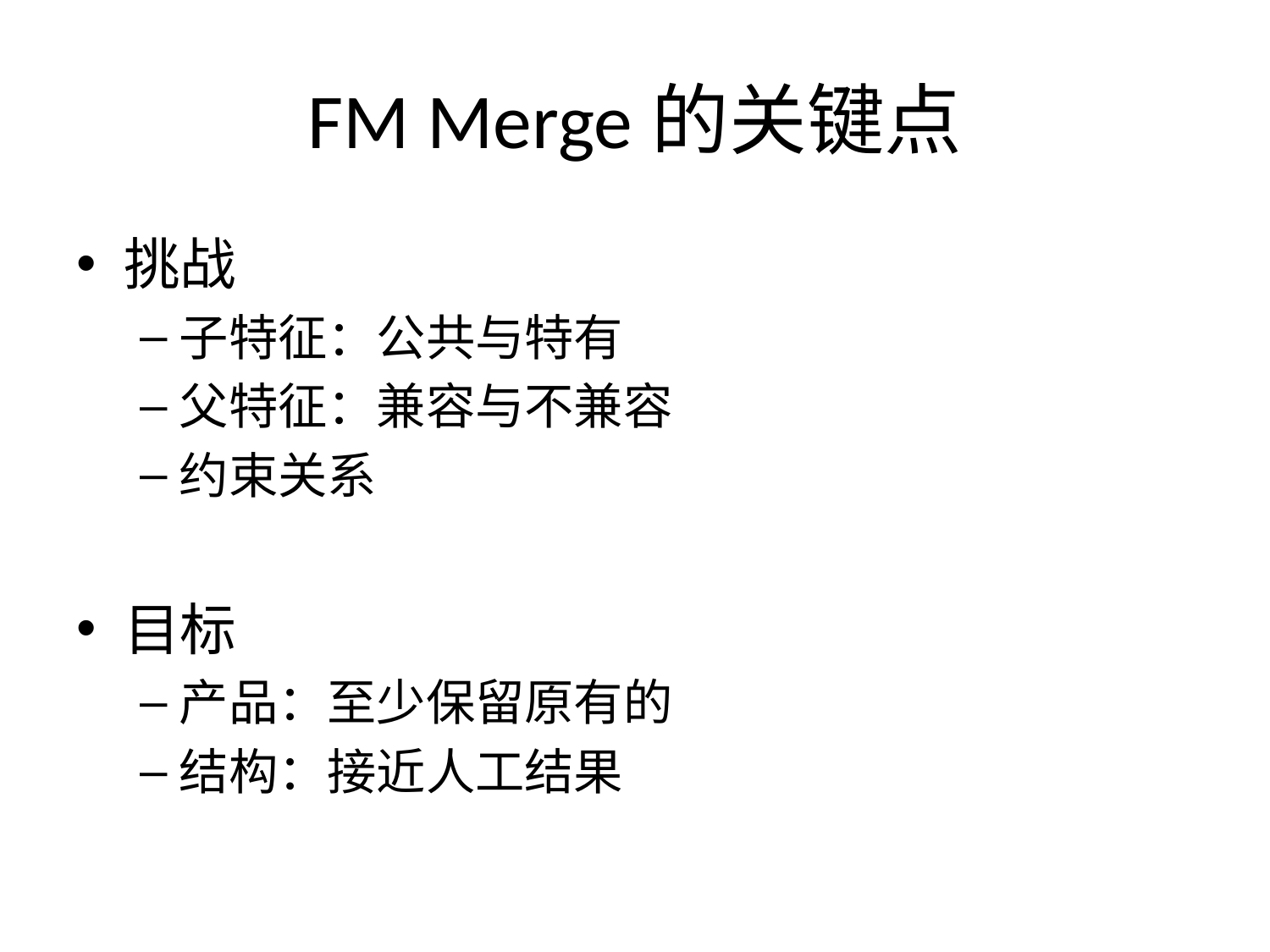

# FM Merge的关键点
挑战
子特征：公共与特有
父特征：兼容与不兼容
约束关系

目标
产品：至少保留原有的
结构：接近人工结果